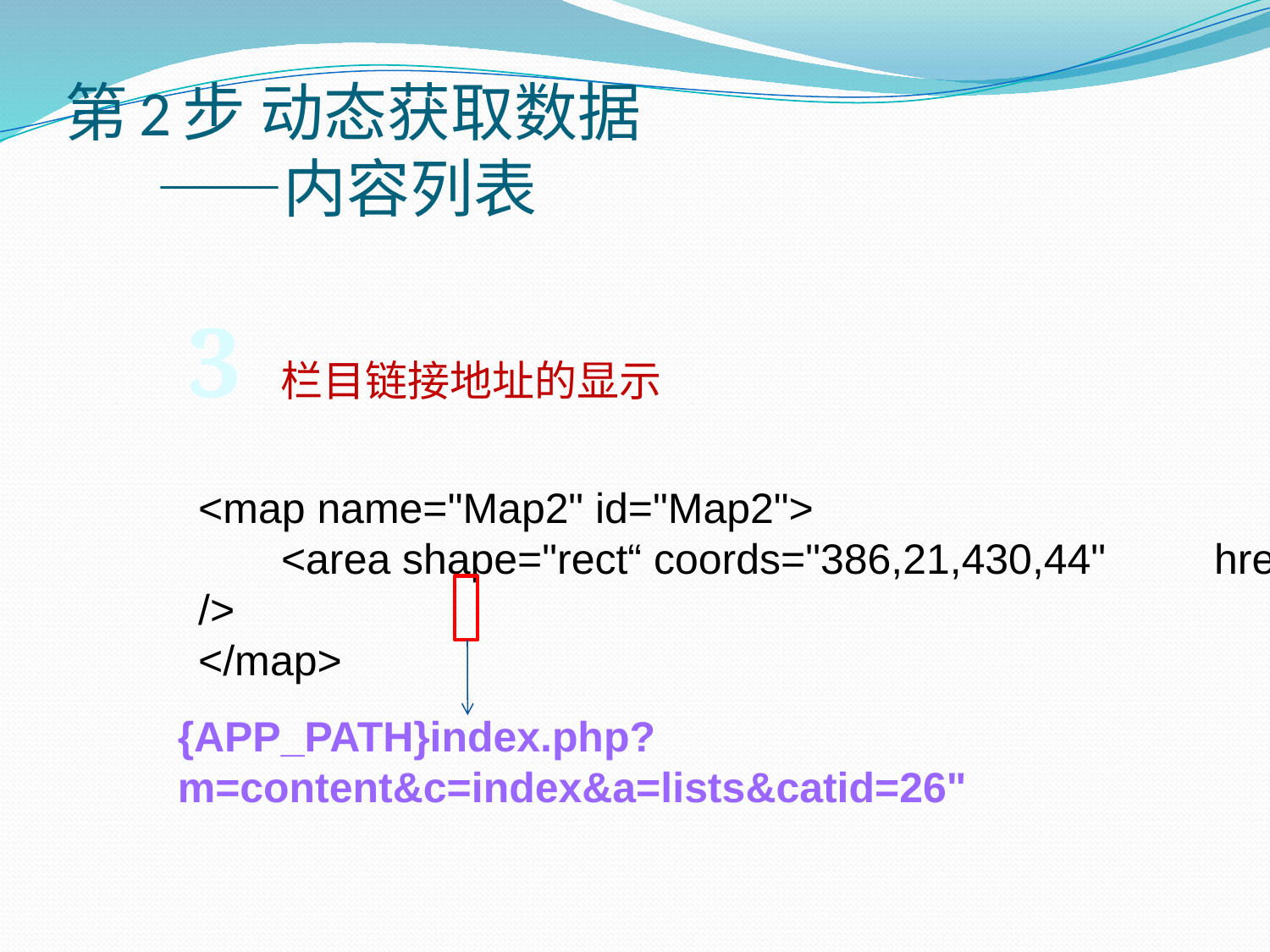

# 第2步 动态获取数据 ——内容列表
3
栏目链接地址的显示
<map name="Map2" id="Map2">
       <area shape="rect“ coords="386,21,430,44" 	href="#" />
</map>

{APP_PATH}index.php?m=content&c=index&a=lists&catid=26"